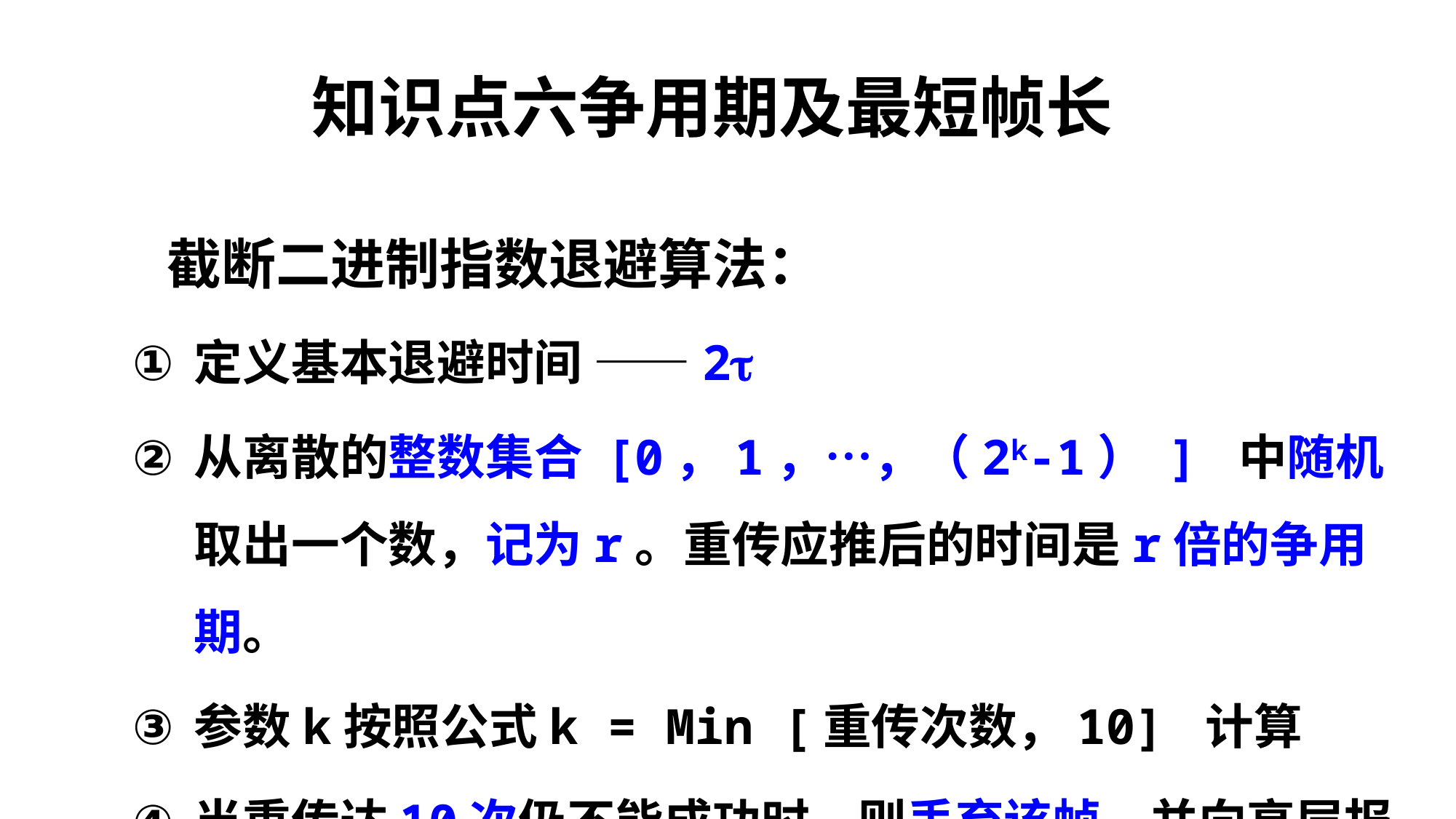

知识点六争用期及最短帧长
	截断二进制指数退避算法：
定义基本退避时间 ——2τ
从离散的整数集合 [0，1，…，（2k-1） ] 中随机取出一个数，记为r。重传应推后的时间是r倍的争用期。
参数k按照公式k = Min [重传次数，10] 计算
当重传达10次仍不能成功时，则丢弃该帧，并向高层报告